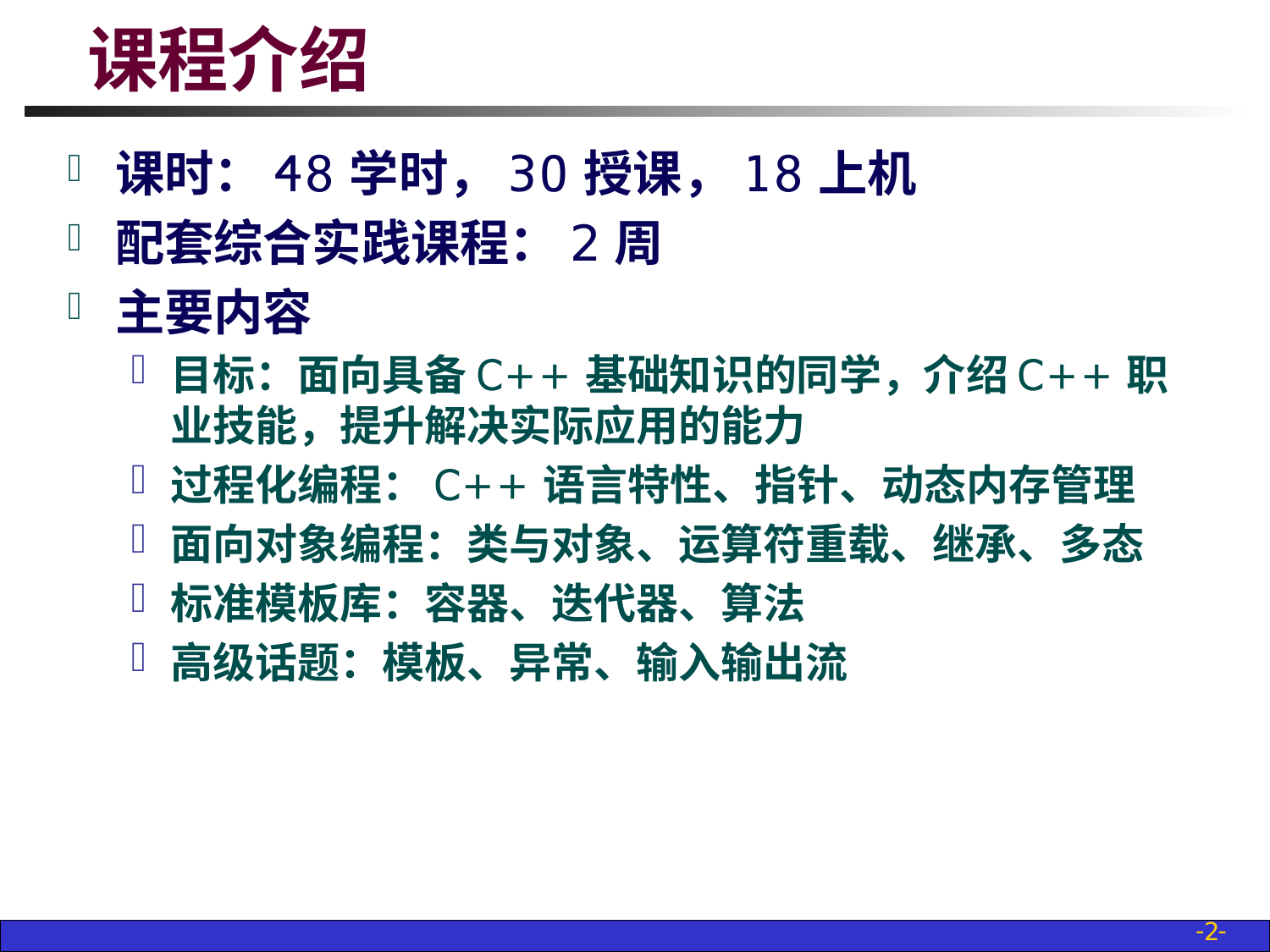

# 课程介绍
课时：48学时，30授课，18上机
配套综合实践课程：2周
主要内容
目标：面向具备C++基础知识的同学，介绍C++职业技能，提升解决实际应用的能力
过程化编程：C++语言特性、指针、动态内存管理
面向对象编程：类与对象、运算符重载、继承、多态
标准模板库：容器、迭代器、算法
高级话题：模板、异常、输入输出流
-2-